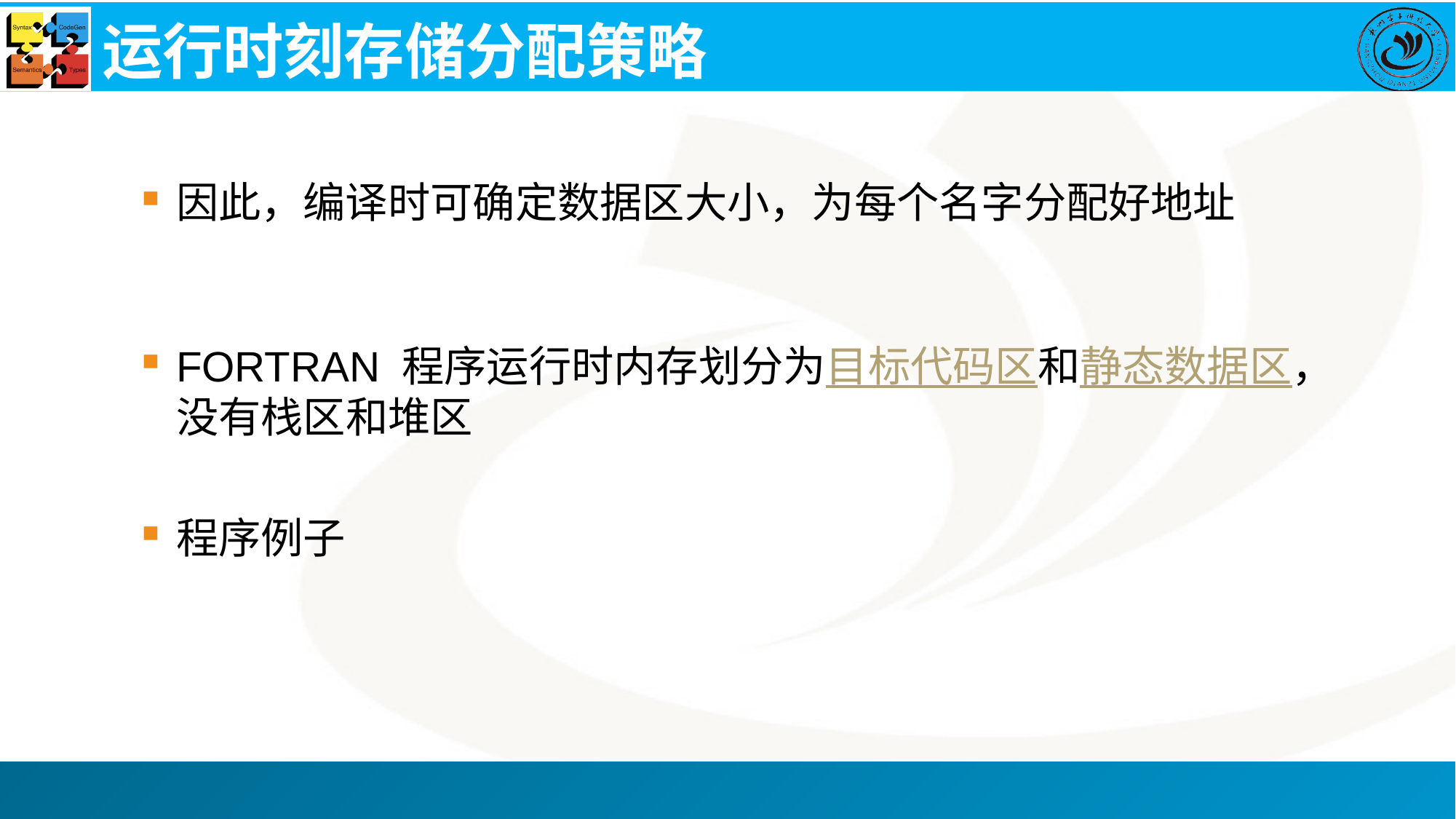

# 运行时刻存储分配策略
因此，编译时可确定数据区大小，为每个名字分配好地址
FORTRAN 程序运行时内存划分为目标代码区和静态数据区，没有栈区和堆区
程序例子
24